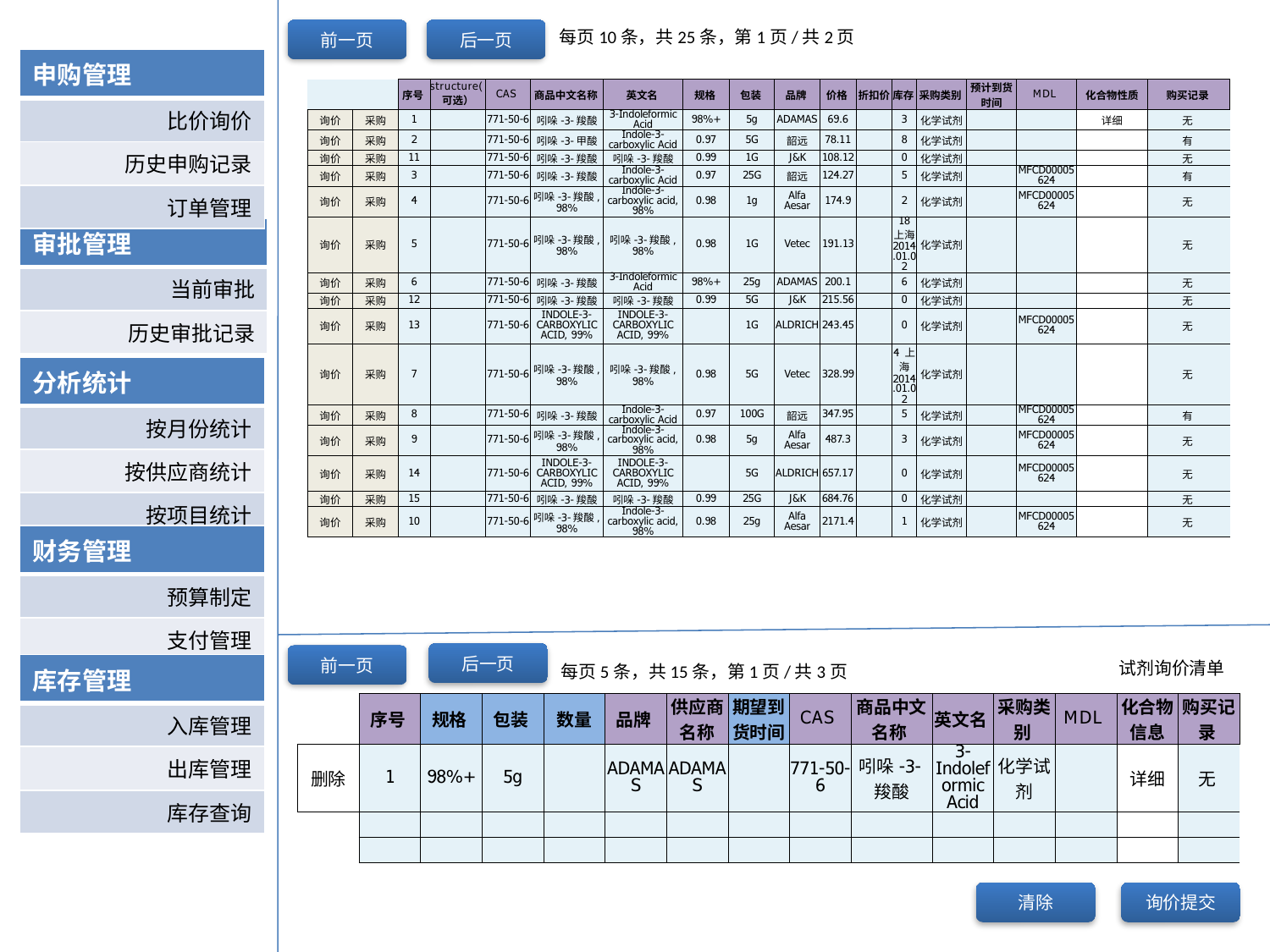

前一页
后一页
每页10条，共25条，第1页/共2页
| 申购管理 |
| --- |
| 比价询价 |
| 历史申购记录 |
| 订单管理 |
|  |  | 序号 | structure(可选） | CAS | 商品中文名称 | 英文名 | 规格 | 包装 | 品牌 | 价格 | 折扣价 | 库存 | 采购类别 | 预计到货时间 | MDL | 化合物性质 | 购买记录 |
| --- | --- | --- | --- | --- | --- | --- | --- | --- | --- | --- | --- | --- | --- | --- | --- | --- | --- |
| 询价 | 采购 | 1 |  | 771-50-6 | 吲哚-3-羧酸 | 3-Indoleformic Acid | 98%+ | 5g | ADAMAS | 69.6 |  | 3 | 化学试剂 |  |  | 详细 | 无 |
| 询价 | 采购 | 2 |  | 771-50-6 | 吲哚-3-甲酸 | Indole-3-carboxylic Acid | 0.97 | 5G | 韶远 | 78.11 |  | 8 | 化学试剂 |  |  |  | 有 |
| 询价 | 采购 | 11 |  | 771-50-6 | 吲哚-3-羧酸 | 吲哚-3-羧酸 | 0.99 | 1G | J&K | 108.12 |  | 0 | 化学试剂 |  |  |  | 无 |
| 询价 | 采购 | 3 |  | 771-50-6 | 吲哚-3-羧酸 | Indole-3-carboxylic Acid | 0.97 | 25G | 韶远 | 124.27 |  | 5 | 化学试剂 |  | MFCD00005624 |  | 有 |
| 询价 | 采购 | 4 |  | 771-50-6 | 吲哚-3-羧酸, 98% | Indole-3-carboxylic acid, 98% | 0.98 | 1g | Alfa Aesar | 174.9 |  | 2 | 化学试剂 |  | MFCD00005624 |  | 无 |
| 询价 | 采购 | 5 |  | 771-50-6 | 吲哚-3-羧酸, 98% | 吲哚-3-羧酸, 98% | 0.98 | 1G | Vetec | 191.13 |  | 18 上海 2014.01.02 | 化学试剂 |  |  |  | 无 |
| 询价 | 采购 | 6 |  | 771-50-6 | 吲哚-3-羧酸 | 3-Indoleformic Acid | 98%+ | 25g | ADAMAS | 200.1 |  | 6 | 化学试剂 |  |  |  | 无 |
| 询价 | 采购 | 12 |  | 771-50-6 | 吲哚-3-羧酸 | 吲哚-3-羧酸 | 0.99 | 5G | J&K | 215.56 |  | 0 | 化学试剂 |  |  |  | 无 |
| 询价 | 采购 | 13 |  | 771-50-6 | INDOLE-3-CARBOXYLIC ACID, 99% | INDOLE-3-CARBOXYLIC ACID, 99% |  | 1G | ALDRICH | 243.45 |  | 0 | 化学试剂 |  | MFCD00005624 |  | 无 |
| 询价 | 采购 | 7 |  | 771-50-6 | 吲哚-3-羧酸, 98% | 吲哚-3-羧酸, 98% | 0.98 | 5G | Vetec | 328.99 |  | 4 上海 2014.01.02 | 化学试剂 |  |  |  | 无 |
| 询价 | 采购 | 8 |  | 771-50-6 | 吲哚-3-羧酸 | Indole-3-carboxylic Acid | 0.97 | 100G | 韶远 | 347.95 |  | 5 | 化学试剂 |  | MFCD00005624 |  | 有 |
| 询价 | 采购 | 9 |  | 771-50-6 | 吲哚-3-羧酸, 98% | Indole-3-carboxylic acid, 98% | 0.98 | 5g | Alfa Aesar | 487.3 |  | 3 | 化学试剂 |  | MFCD00005624 |  | 无 |
| 询价 | 采购 | 14 |  | 771-50-6 | INDOLE-3-CARBOXYLIC ACID, 99% | INDOLE-3-CARBOXYLIC ACID, 99% |  | 5G | ALDRICH | 657.17 |  | 0 | 化学试剂 |  | MFCD00005624 |  | 无 |
| 询价 | 采购 | 15 |  | 771-50-6 | 吲哚-3-羧酸 | 吲哚-3-羧酸 | 0.99 | 25G | J&K | 684.76 |  | 0 | 化学试剂 |  |  |  | 无 |
| 询价 | 采购 | 10 |  | 771-50-6 | 吲哚-3-羧酸, 98% | Indole-3-carboxylic acid, 98% | 0.98 | 25g | Alfa Aesar | 2171.4 |  | 1 | 化学试剂 |  | MFCD00005624 |  | 无 |
| 审批管理 |
| --- |
| 当前审批 |
| 历史审批记录 |
| 分析统计 |
| --- |
| 按月份统计 |
| 按供应商统计 |
| 按项目统计 |
| 财务管理 |
| --- |
| 预算制定 |
| 支付管理 |
后一页
前一页
试剂询价清单
每页5条，共15条，第1页/共3页
| 库存管理 |
| --- |
| 入库管理 |
| 出库管理 |
| 库存查询 |
|  | 序号 | 规格 | 包装 | 数量 | 品牌 | 供应商名称 | 期望到货时间 | CAS | 商品中文名称 | 英文名 | 采购类别 | MDL | 化合物信息 | 购买记录 |
| --- | --- | --- | --- | --- | --- | --- | --- | --- | --- | --- | --- | --- | --- | --- |
| 删除 | 1 | 98%+ | 5g |  | ADAMAS | ADAMAS |  | 771-50-6 | 吲哚-3-羧酸 | 3-Indoleformic Acid | 化学试剂 |  | 详细 | 无 |
|  |  |  |  |  |  |  |  |  |  |  |  |  |  |  |
|  |  |  |  |  |  |  |  |  |  |  |  |  |  |  |
清除
询价提交